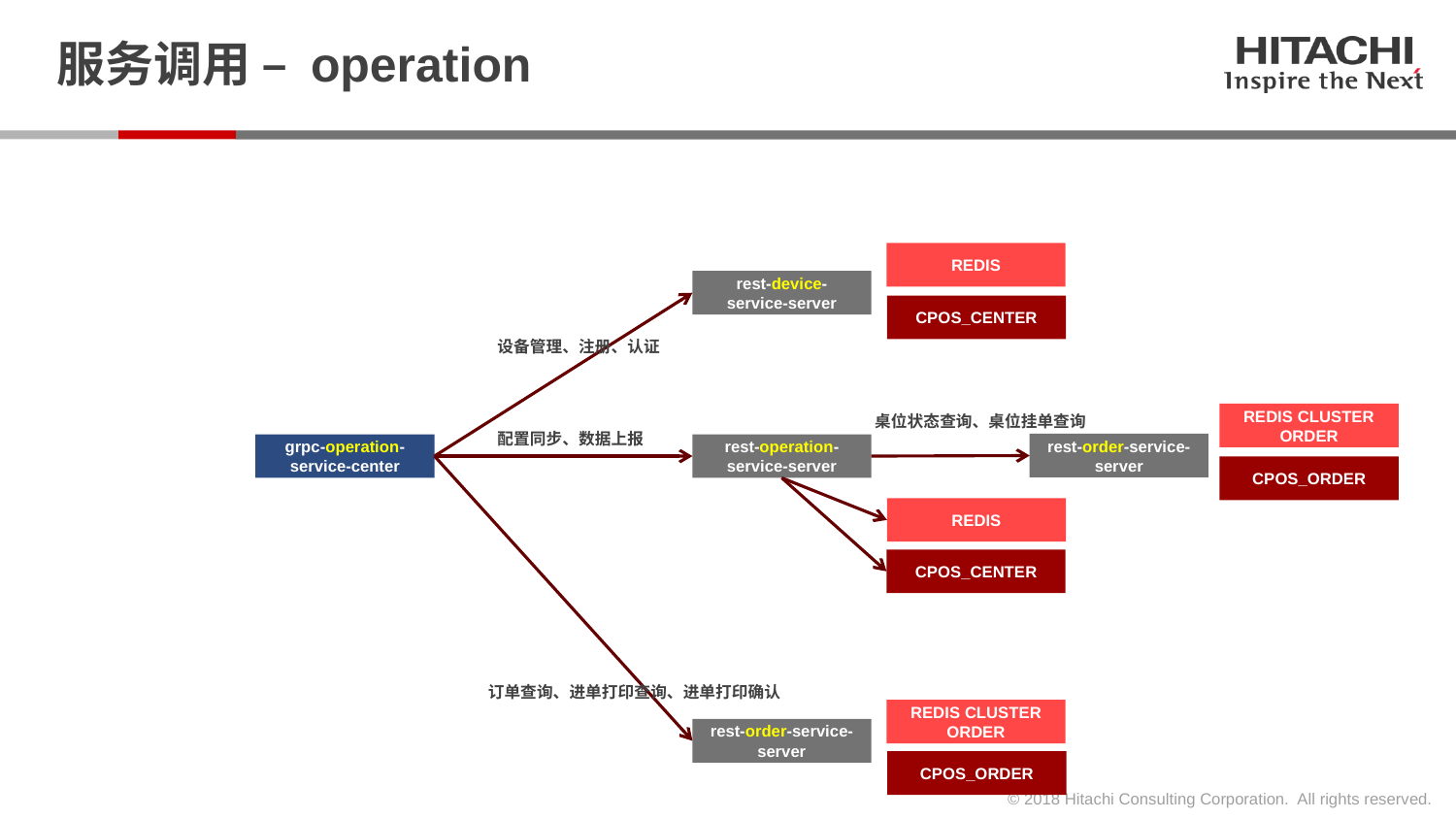

# 服务调用 – operation
REDIS
rest-device-service-server
CPOS_CENTER
设备管理、注册、认证
桌位状态查询、桌位挂单查询
REDIS CLUSTER
ORDER
配置同步、数据上报
rest-order-service-server
grpc-operation-service-center
rest-operation-service-server
CPOS_ORDER
REDIS
CPOS_CENTER
订单查询、进单打印查询、进单打印确认
REDIS CLUSTER
ORDER
rest-order-service-server
CPOS_ORDER